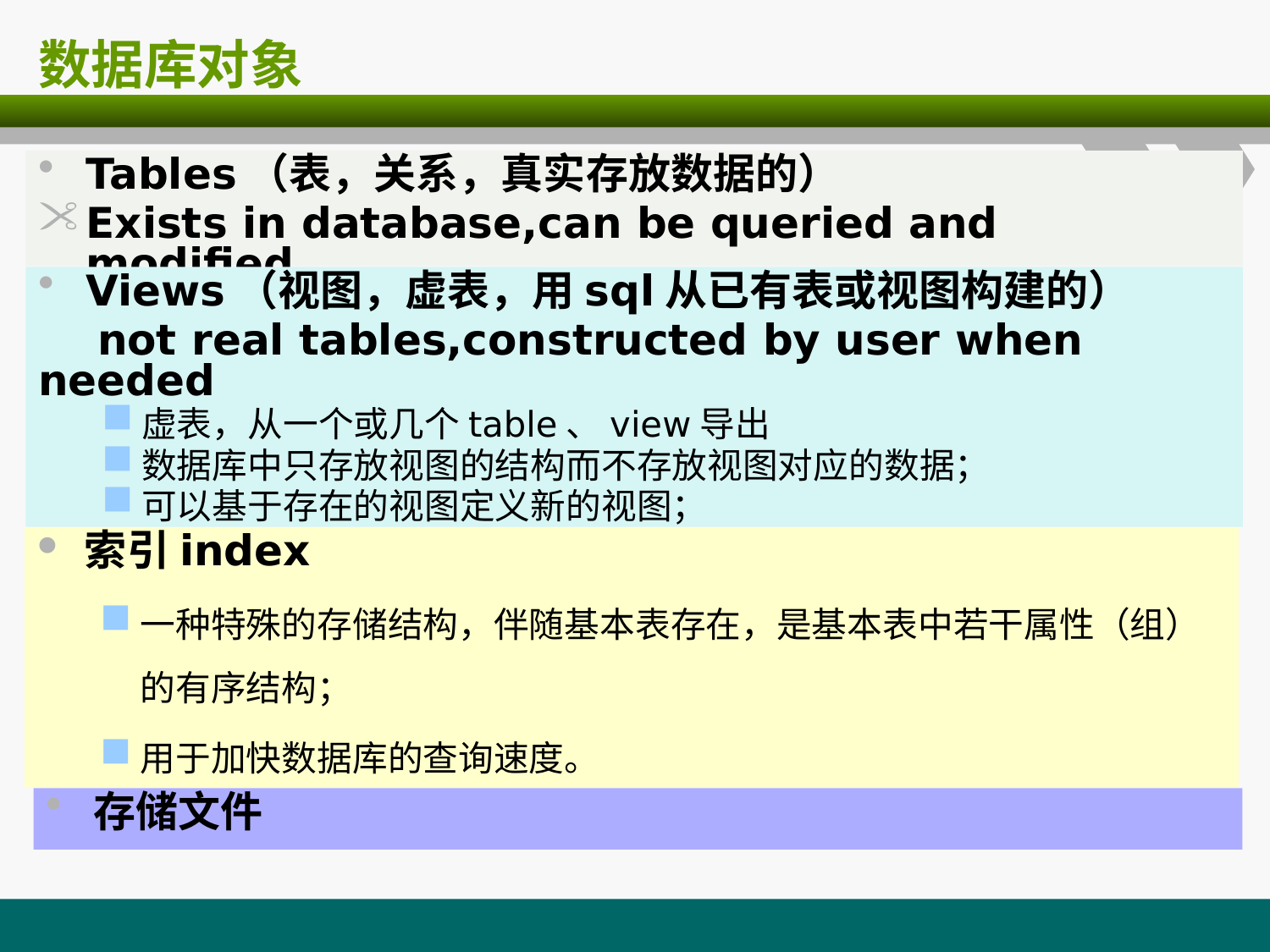

# 数据库对象
Tables（表，关系，真实存放数据的）
Exists in database,can be queried and modified。
Views（视图，虚表，用sql从已有表或视图构建的）
    not real tables,constructed by user when needed
虚表，从一个或几个table、view导出
数据库中只存放视图的结构而不存放视图对应的数据；
可以基于存在的视图定义新的视图；

索引index
一种特殊的存储结构，伴随基本表存在，是基本表中若干属性（组）的有序结构；
用于加快数据库的查询速度。
存储文件